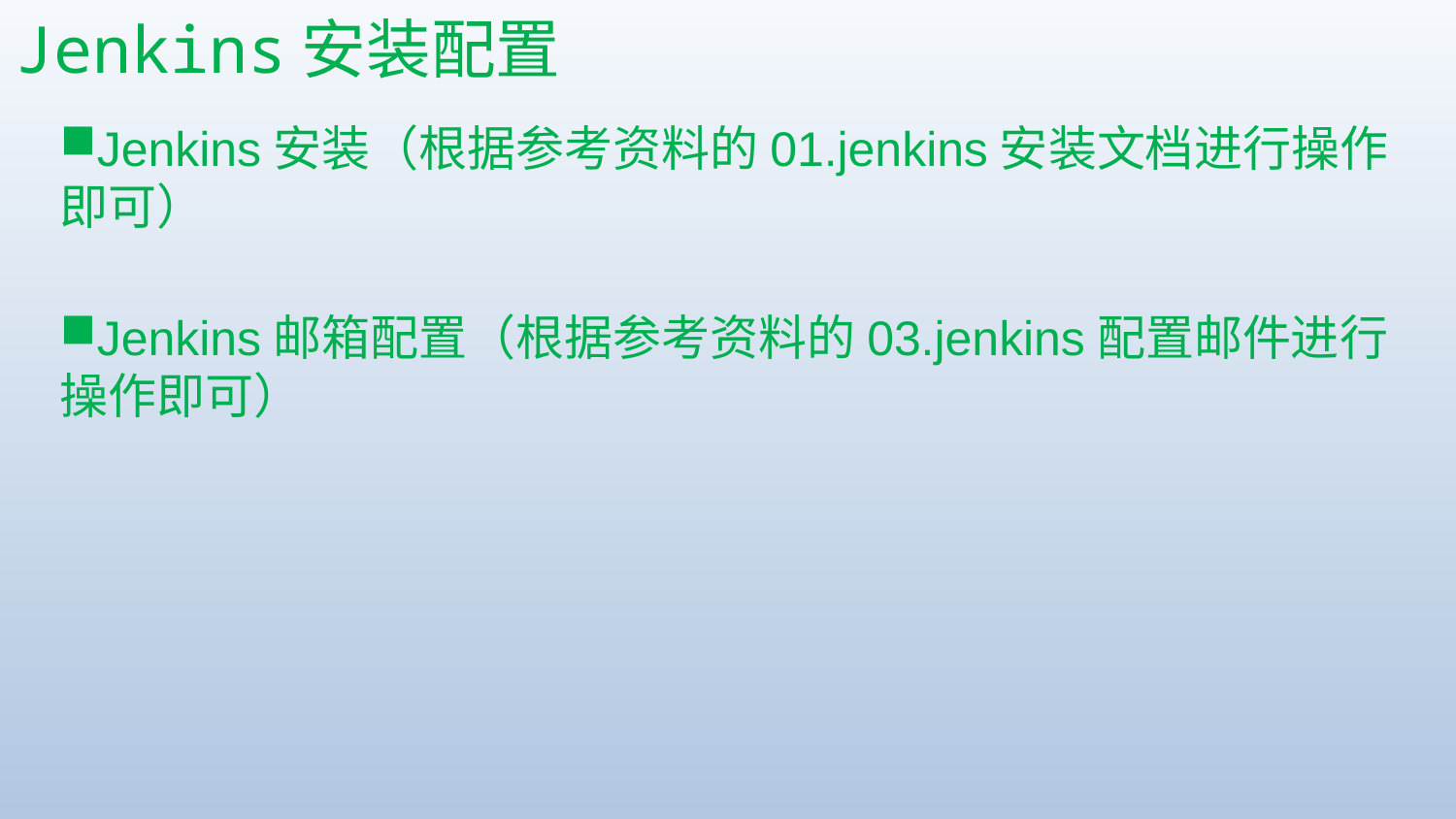

# Jenkins安装配置
Jenkins安装（根据参考资料的01.jenkins安装文档进行操作即可）

Jenkins邮箱配置（根据参考资料的03.jenkins配置邮件进行操作即可）